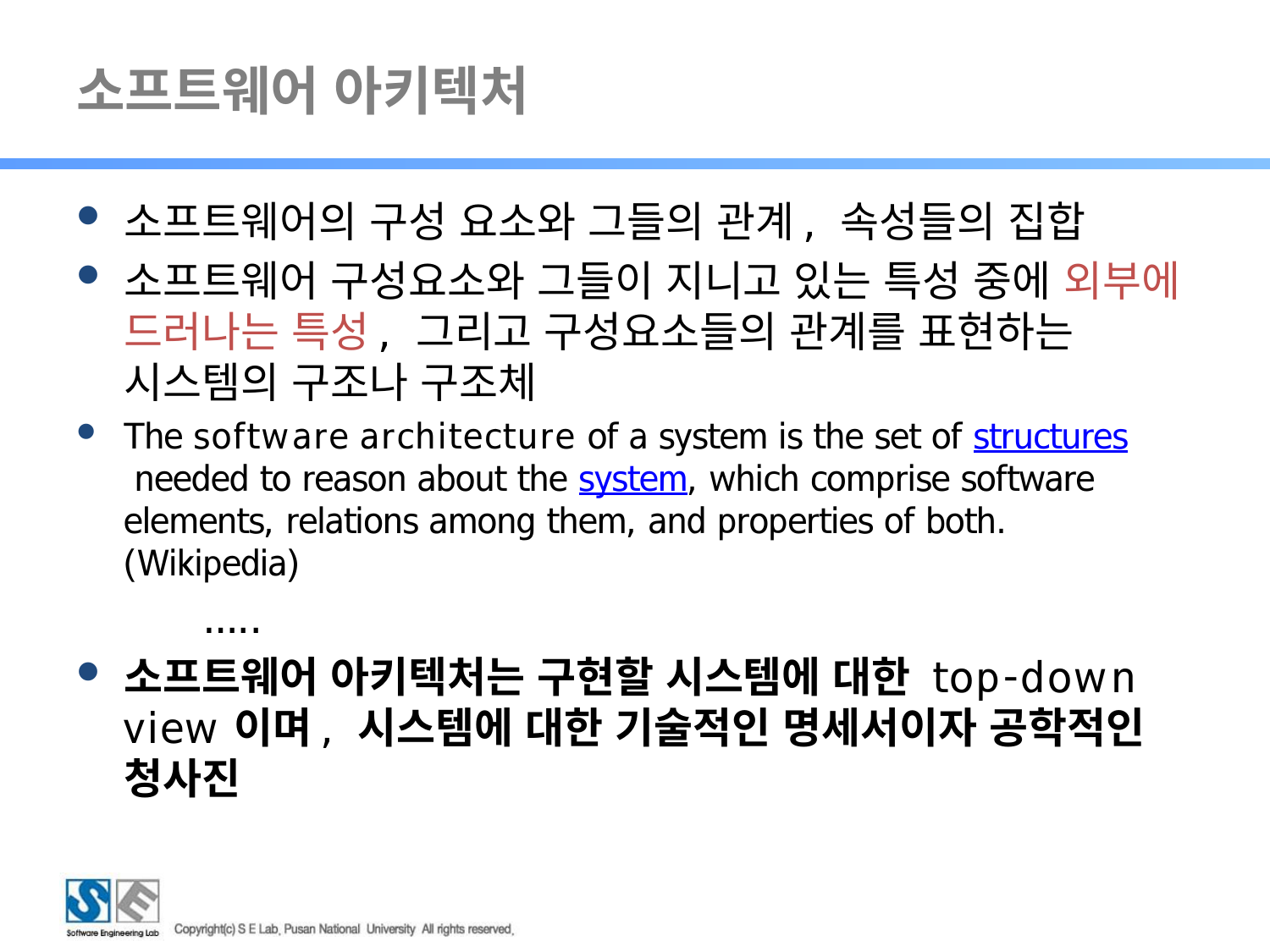

# 소프트웨어 아키텍처
소프트웨어의 구성 요소와 그들의 관계, 속성들의 집합
소프트웨어 구성요소와 그들이 지니고 있는 특성 중에 외부에 드러나는 특성, 그리고 구성요소들의 관계를 표현하는 시스템의 구조나 구조체
The software architecture of a system is the set of structures needed to reason about the system, which comprise software elements, relations among them, and properties of both. (Wikipedia)
	…..
소프트웨어 아키텍처는 구현할 시스템에 대한 top-down view이며, 시스템에 대한 기술적인 명세서이자 공학적인 청사진